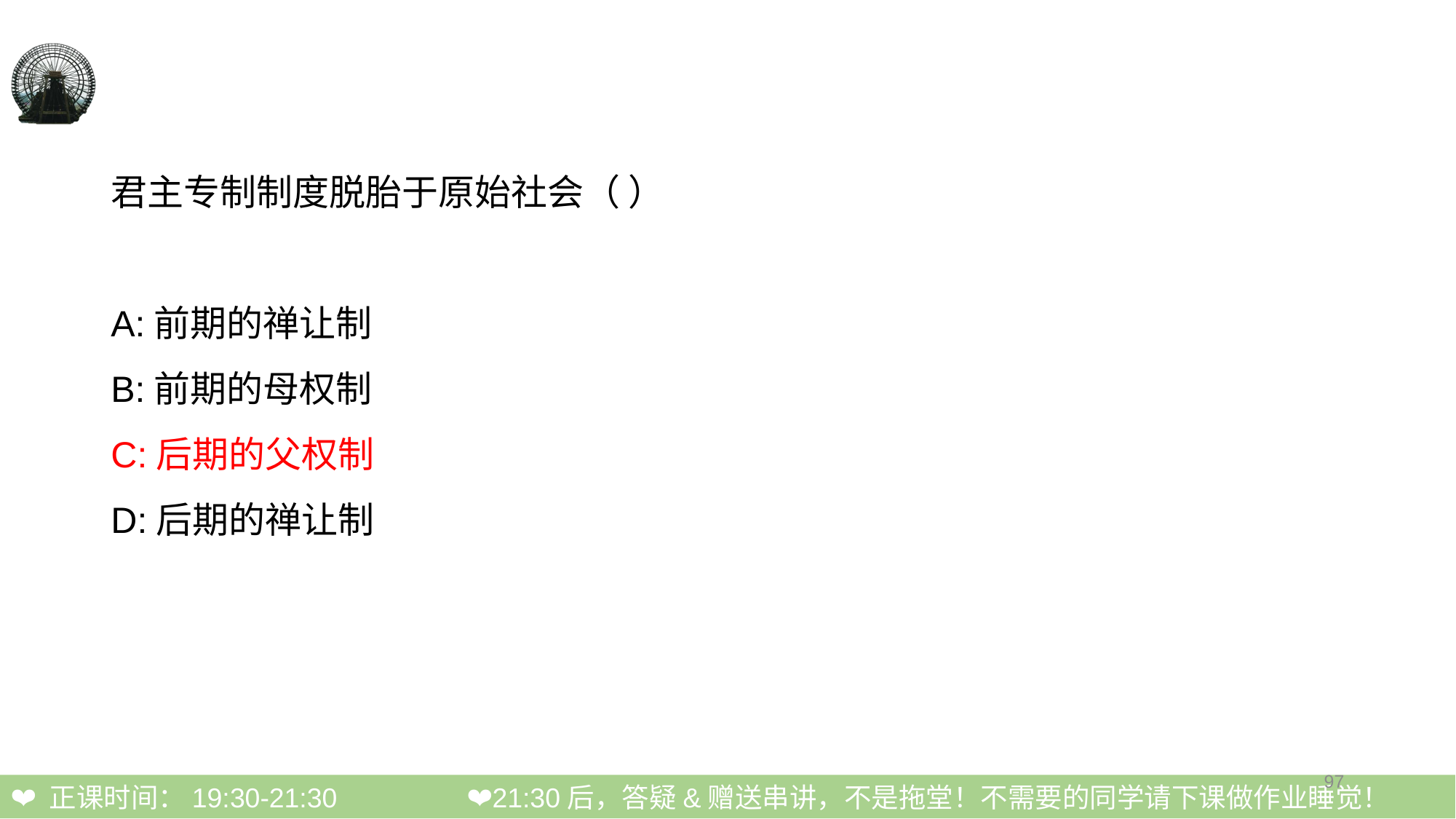

#
君主专制制度脱胎于原始社会（ ）

A:前期的禅让制
B:前期的母权制
C:后期的父权制
D:后期的禅让制

97